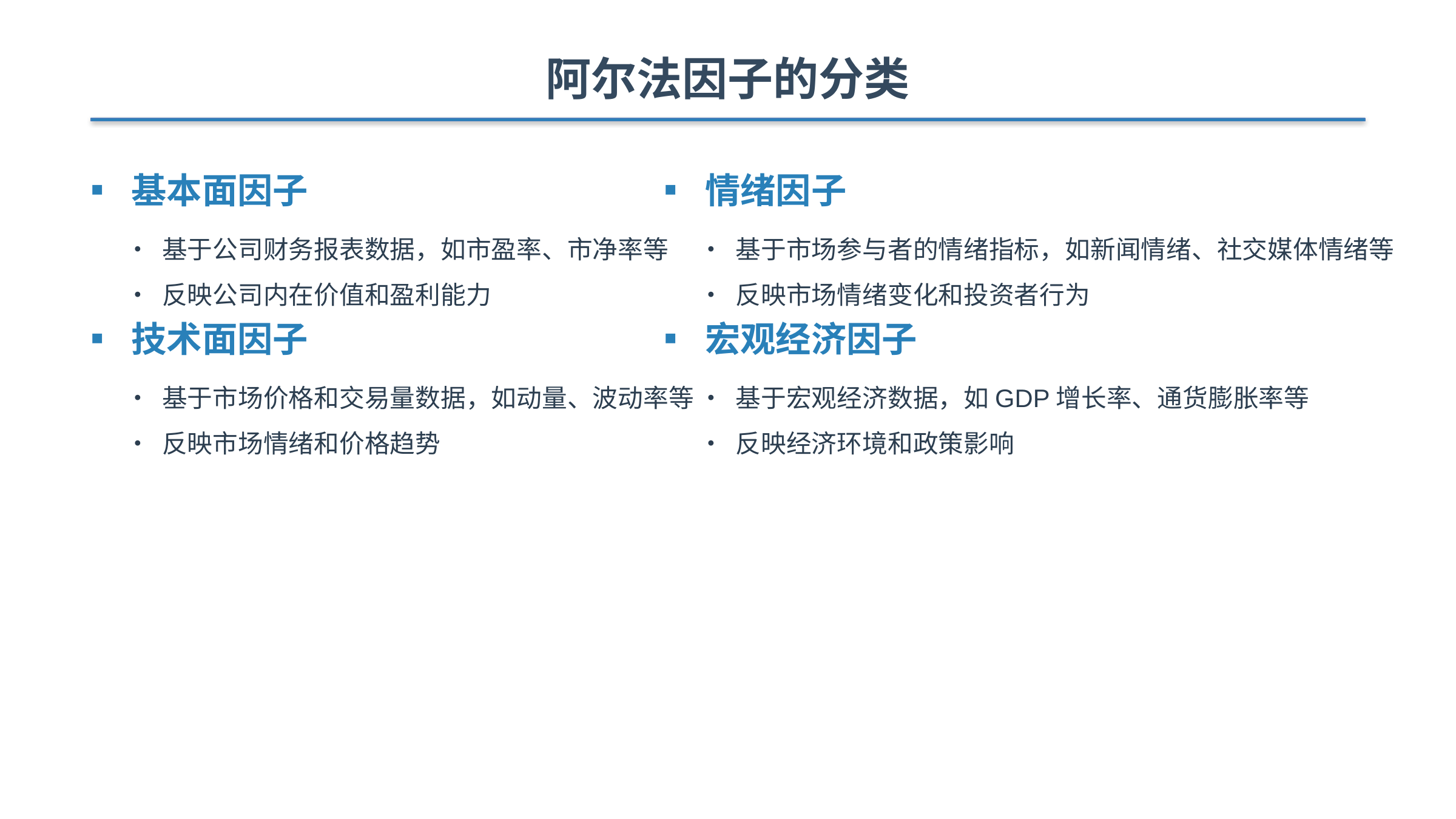

阿尔法因子的分类

▪ 基本面因子
• 基于公司财务报表数据，如市盈率、市净率等
• 反映公司内在价值和盈利能力
▪ 技术面因子
• 基于市场价格和交易量数据，如动量、波动率等
• 反映市场情绪和价格趋势

▪ 情绪因子
• 基于市场参与者的情绪指标，如新闻情绪、社交媒体情绪等
• 反映市场情绪变化和投资者行为
▪ 宏观经济因子
• 基于宏观经济数据，如GDP增长率、通货膨胀率等
• 反映经济环境和政策影响